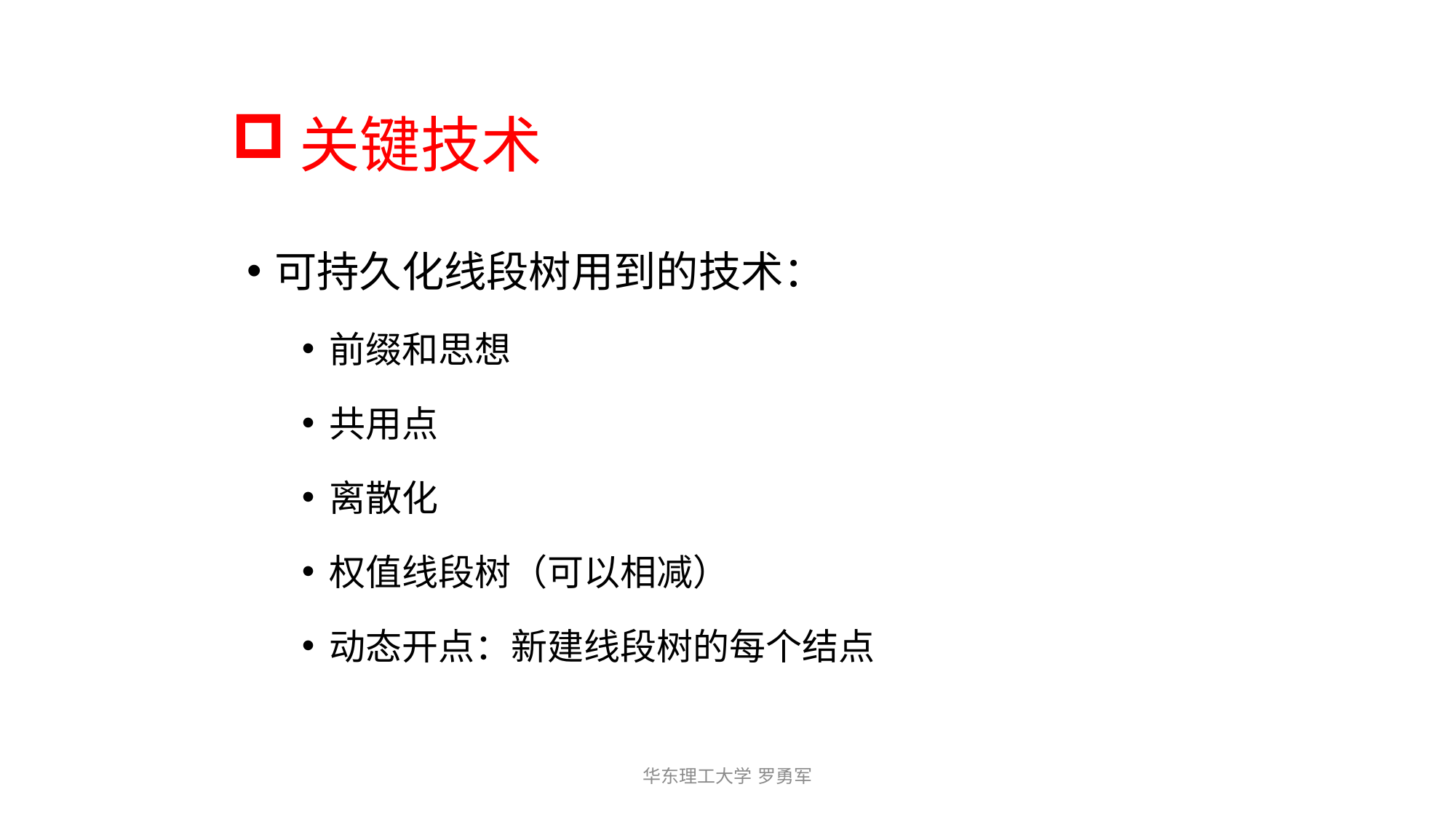

# 关键技术
可持久化线段树用到的技术：
前缀和思想
共用点
离散化
权值线段树（可以相减）
动态开点：新建线段树的每个结点
华东理工大学 罗勇军